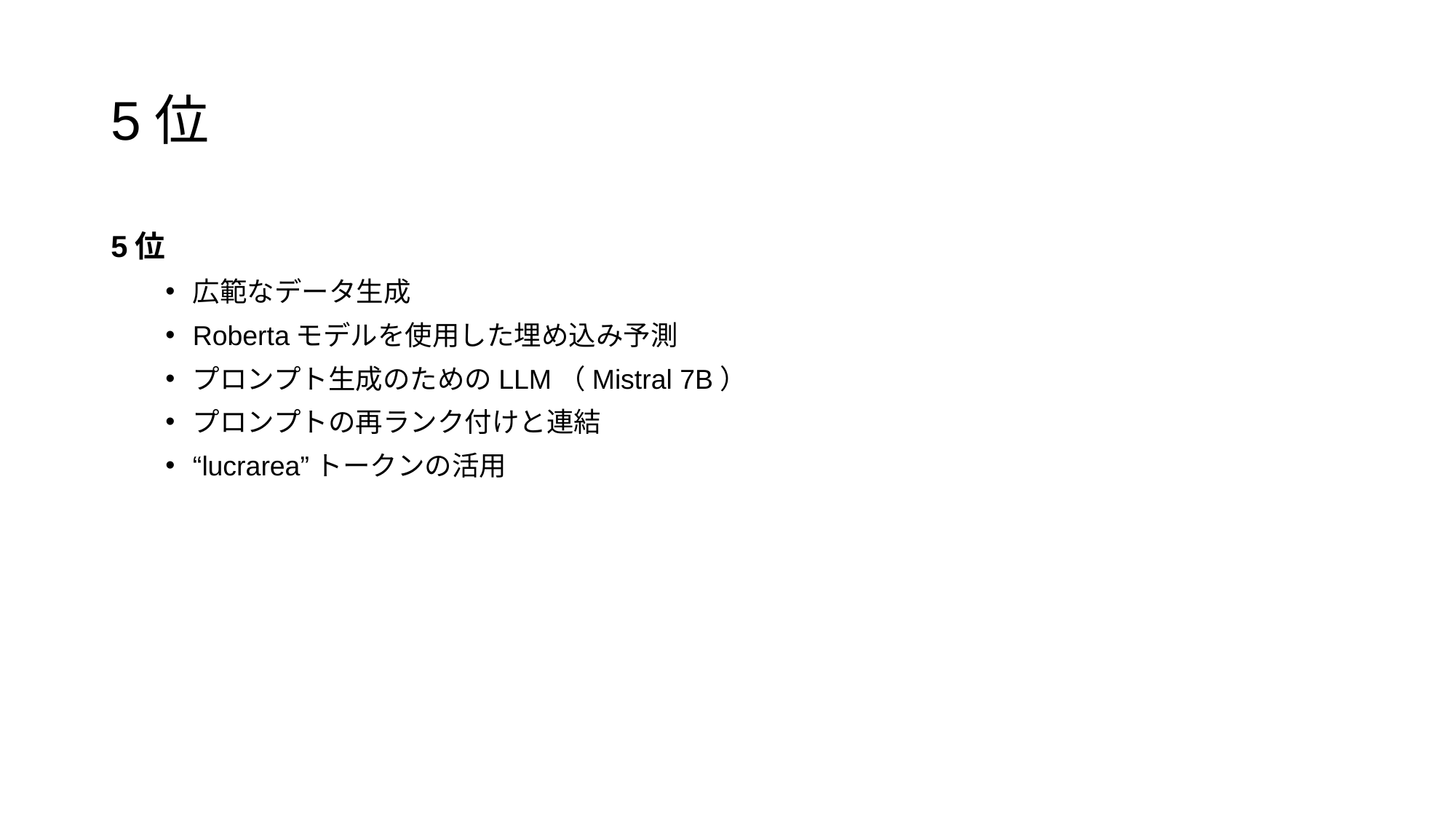

# 5位
5位
広範なデータ生成
Robertaモデルを使用した埋め込み予測
プロンプト生成のためのLLM（Mistral 7B）
プロンプトの再ランク付けと連結
“lucrarea”トークンの活用